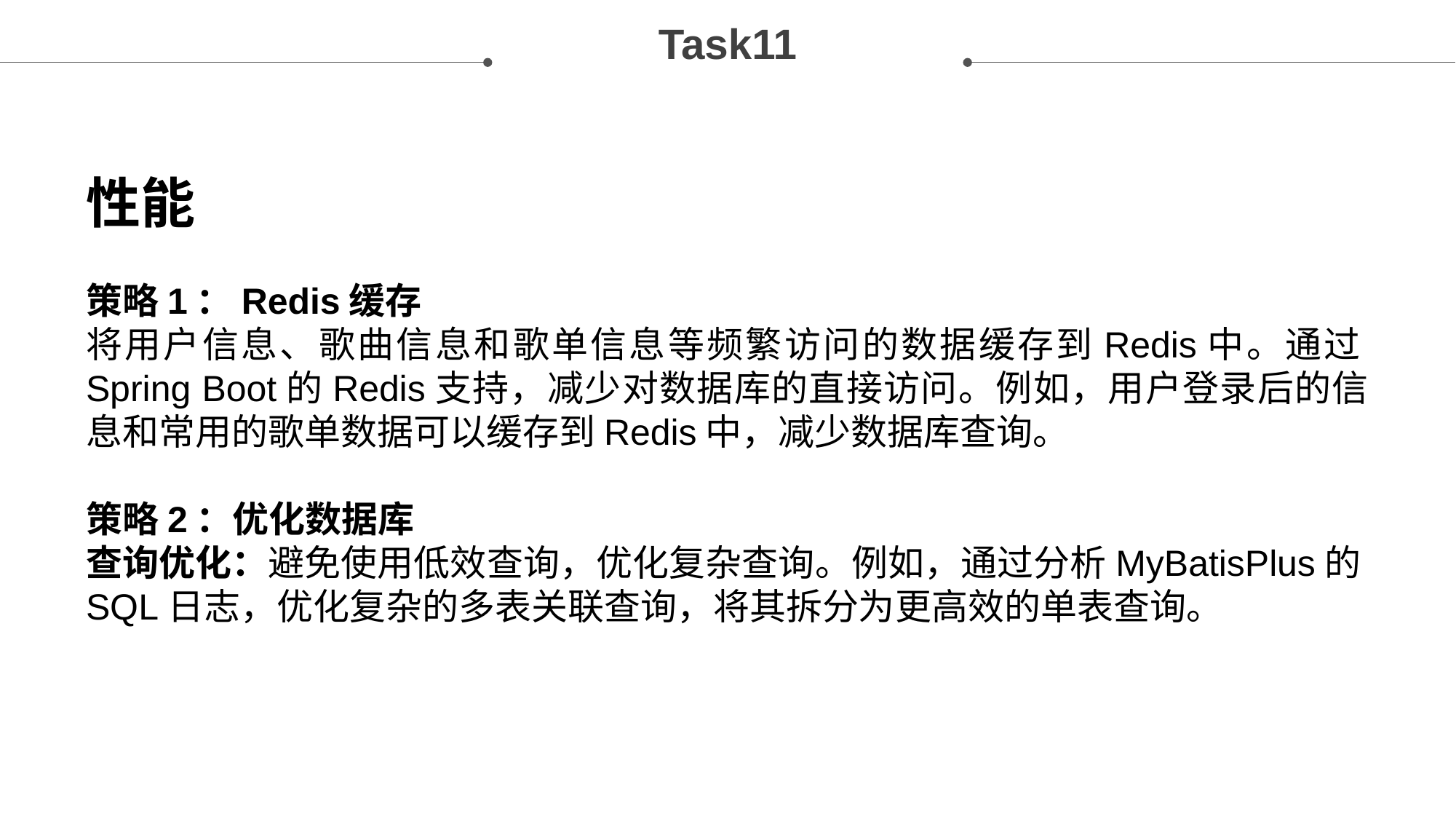

Task11
性能
策略1：Redis缓存
将用户信息、歌曲信息和歌单信息等频繁访问的数据缓存到Redis中。通过Spring Boot的Redis支持，减少对数据库的直接访问。例如，用户登录后的信息和常用的歌单数据可以缓存到Redis中，减少数据库查询。

策略2：优化数据库
查询优化：避免使用低效查询，优化复杂查询。例如，通过分析MyBatisPlus的SQL日志，优化复杂的多表关联查询，将其拆分为更高效的单表查询。